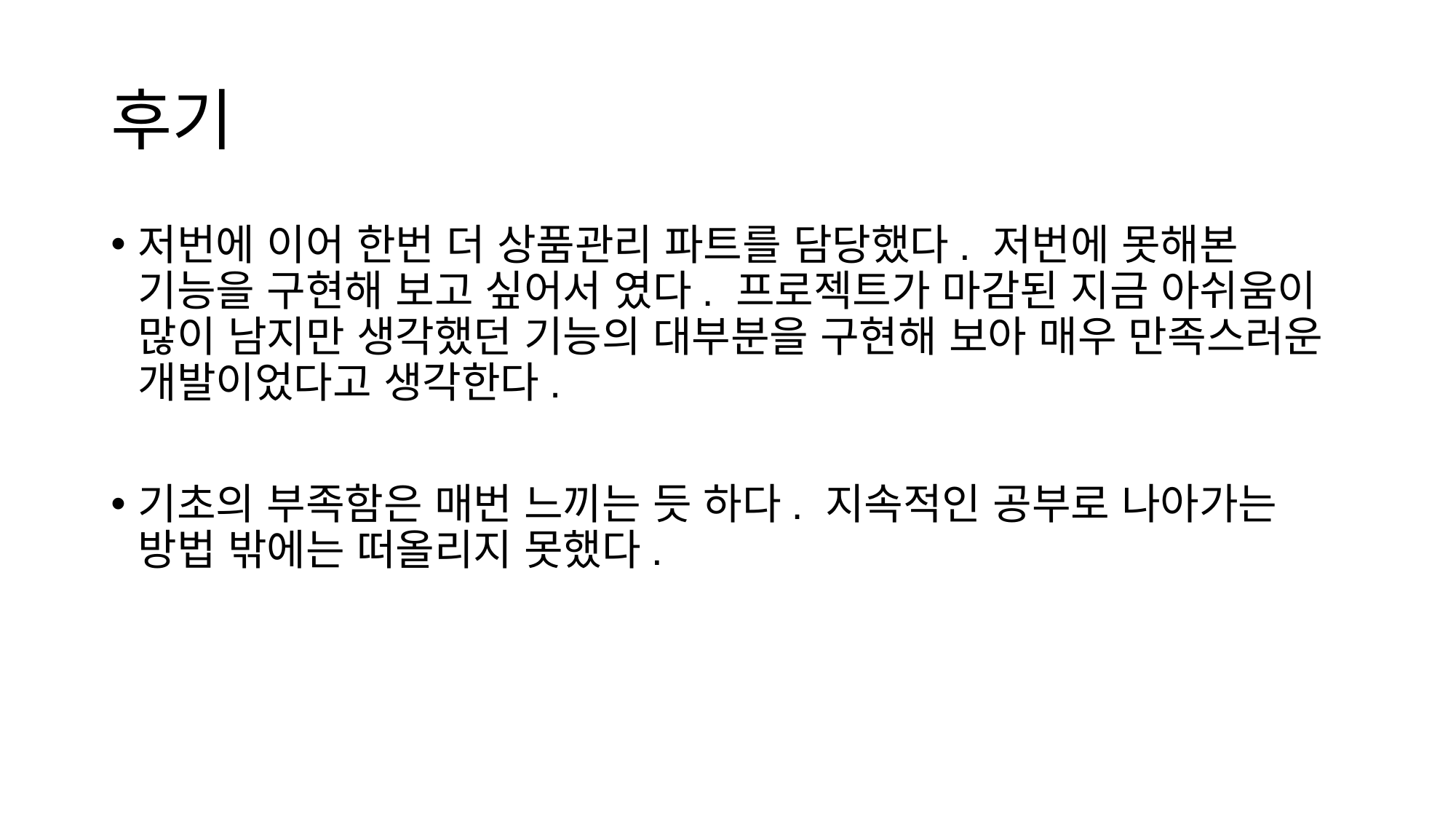

# 후기
저번에 이어 한번 더 상품관리 파트를 담당했다. 저번에 못해본 기능을 구현해 보고 싶어서 였다. 프로젝트가 마감된 지금 아쉬움이 많이 남지만 생각했던 기능의 대부분을 구현해 보아 매우 만족스러운 개발이었다고 생각한다.

기초의 부족함은 매번 느끼는 듯 하다. 지속적인 공부로 나아가는 방법 밖에는 떠올리지 못했다.